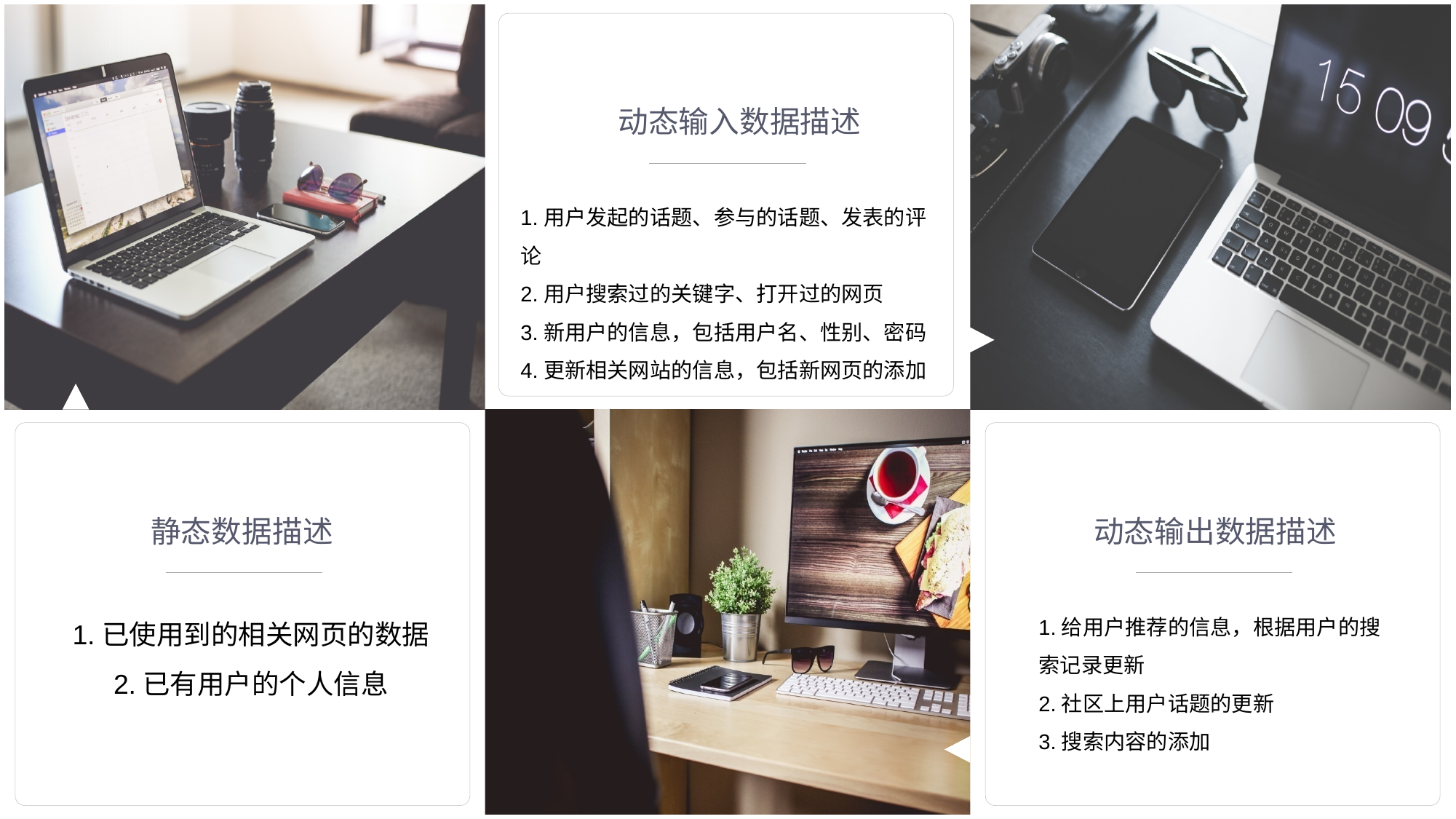

动态输入数据描述
1.用户发起的话题、参与的话题、发表的评论
2.用户搜索过的关键字、打开过的网页
3.新用户的信息，包括用户名、性别、密码
4.更新相关网站的信息，包括新网页的添加

静态数据描述
1.已使用到的相关网页的数据
2.已有用户的个人信息

动态输出数据描述
1.给用户推荐的信息，根据用户的搜索记录更新
2.社区上用户话题的更新
3.搜索内容的添加